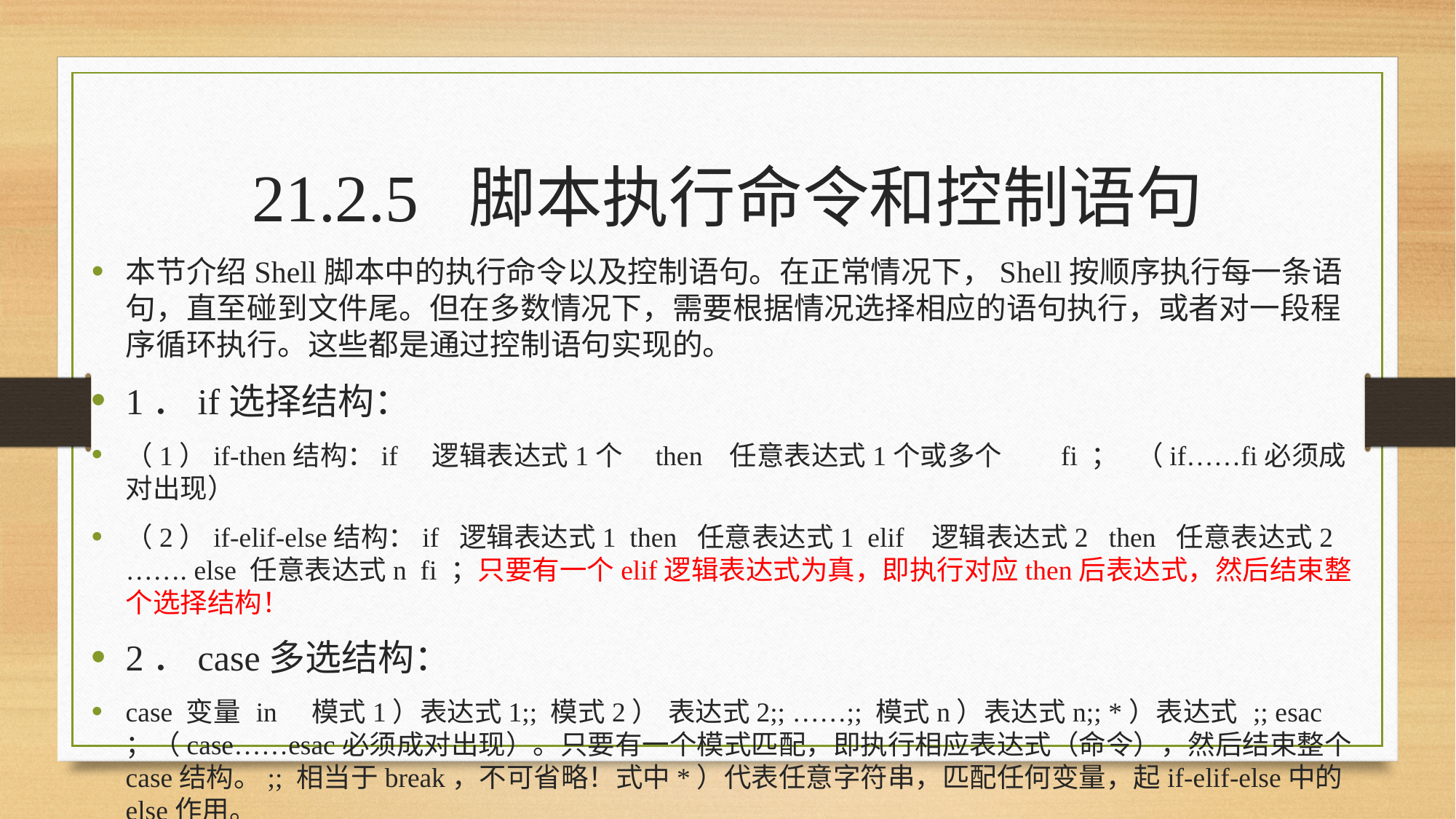

21.2.5  脚本执行命令和控制语句
本节介绍Shell脚本中的执行命令以及控制语句。在正常情况下，Shell按顺序执行每一条语句，直至碰到文件尾。但在多数情况下，需要根据情况选择相应的语句执行，或者对一段程序循环执行。这些都是通过控制语句实现的。
1．if选择结构：
（1）if-then结构：if    逻辑表达式1个   then   任意表达式1个或多个      fi ；  （if……fi必须成对出现）
（2）if-elif-else结构：if  逻辑表达式1  then  任意表达式1  elif   逻辑表达式2   then  任意表达式2 ……. else 任意表达式n  fi ；只要有一个elif逻辑表达式为真，即执行对应then后表达式，然后结束整个选择结构！
2．case多选结构：
case 变量 in    模式1）表达式1;; 模式2） 表达式2;; ……;; 模式n）表达式n;; *）表达式 ;; esac   ；（case……esac必须成对出现）。只要有一个模式匹配，即执行相应表达式（命令），然后结束整个case结构。;; 相当于break，不可省略！式中*）代表任意字符串，匹配任何变量，起if-elif-else中的else作用。